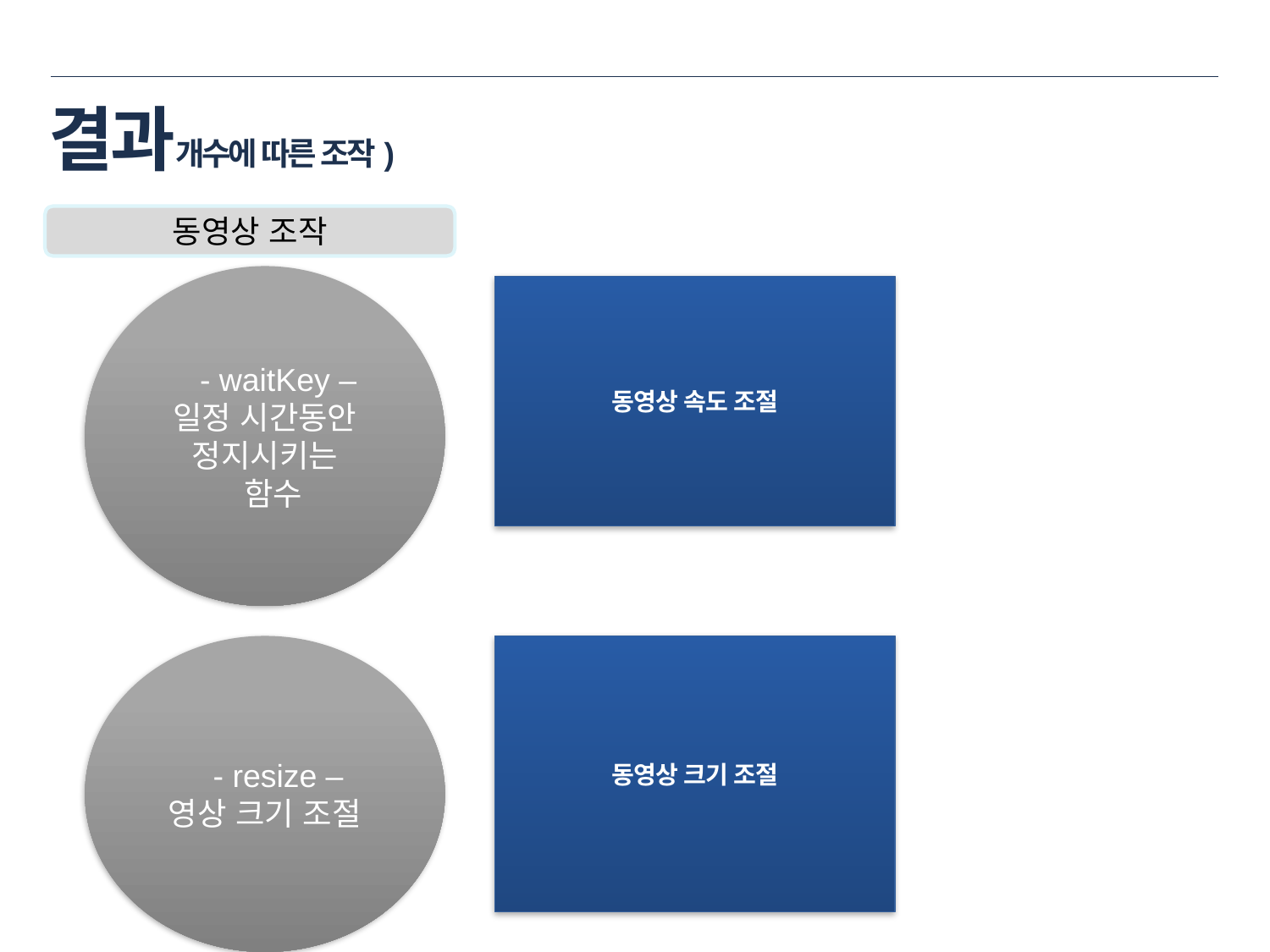

# 결과개수에 따른 조작)
동영상 조작
   - waitKey –
일정 시간동안 정지시키는
 함수
동영상 속도 조절
   - resize –
영상 크기 조절
동영상 크기 조절